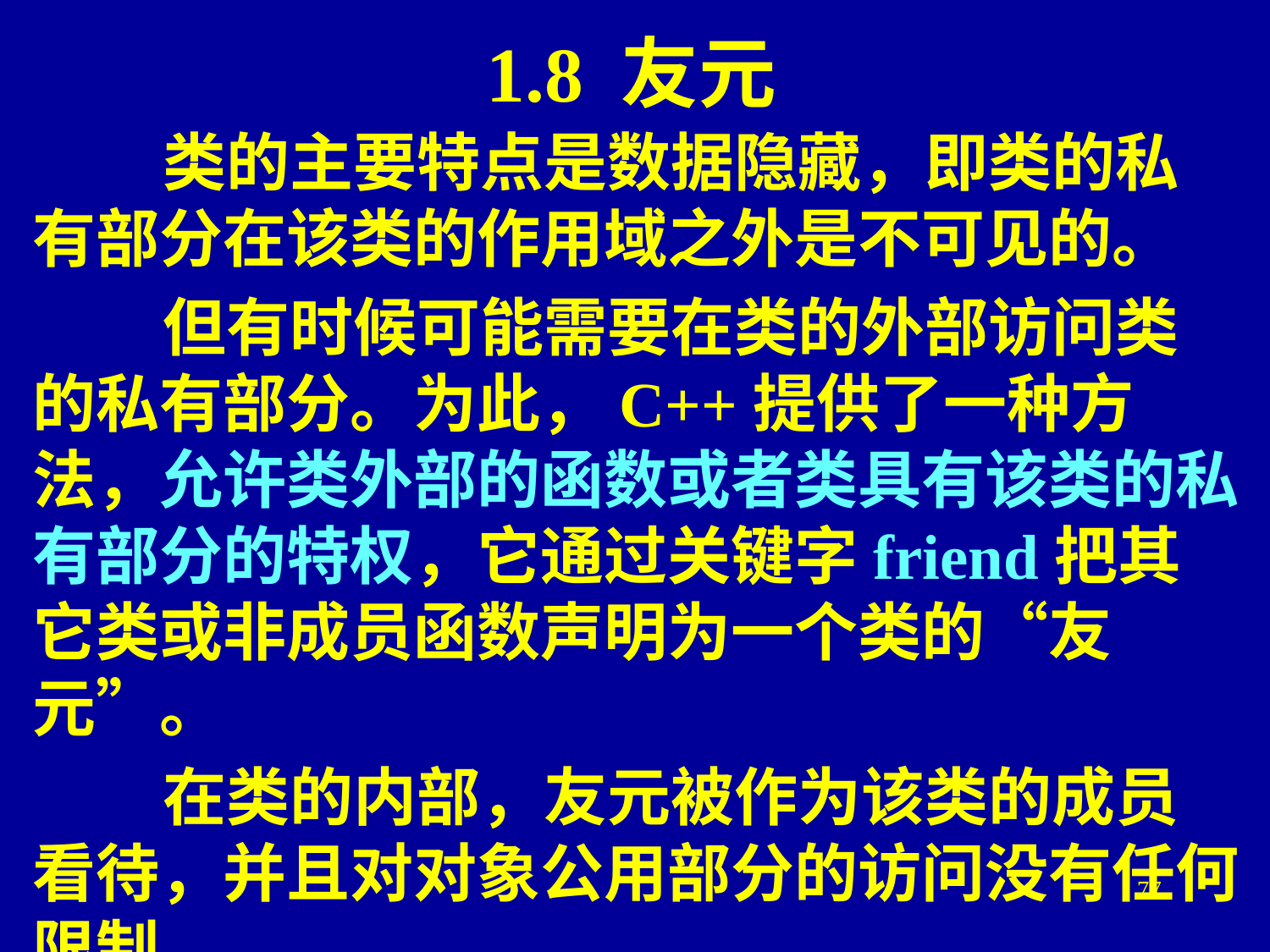

# 1.8 友元
        类的主要特点是数据隐藏，即类的私有部分在该类的作用域之外是不可见的。
        但有时候可能需要在类的外部访问类的私有部分。为此，C++提供了一种方法，允许类外部的函数或者类具有该类的私有部分的特权，它通过关键字friend把其它类或非成员函数声明为一个类的“友元”。
        在类的内部，友元被作为该类的成员看待，并且对对象公用部分的访问没有任何限制。

77